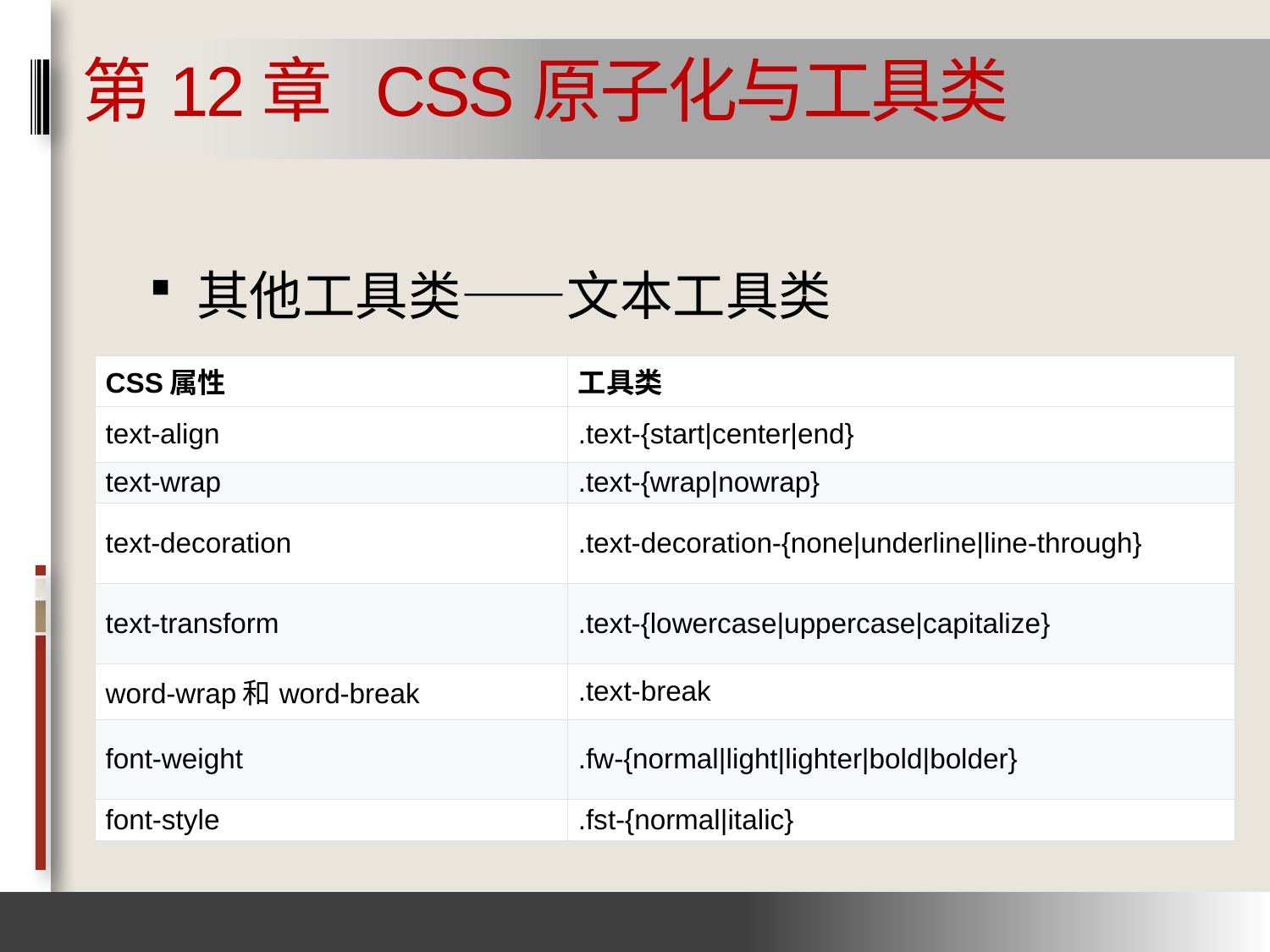

# 第12章  CSS原子化与工具类
其他工具类——文本工具类
| CSS属性 | 工具类 |
| --- | --- |
| text-align | .text-{start|center|end} |
| text-wrap | .text-{wrap|nowrap} |
| text-decoration | .text-decoration-{none|underline|line-through} |
| text-transform | .text-{lowercase|uppercase|capitalize} |
| word-wrap和word-break | .text-break |
| font-weight | .fw-{normal|light|lighter|bold|bolder} |
| font-style | .fst-{normal|italic} |